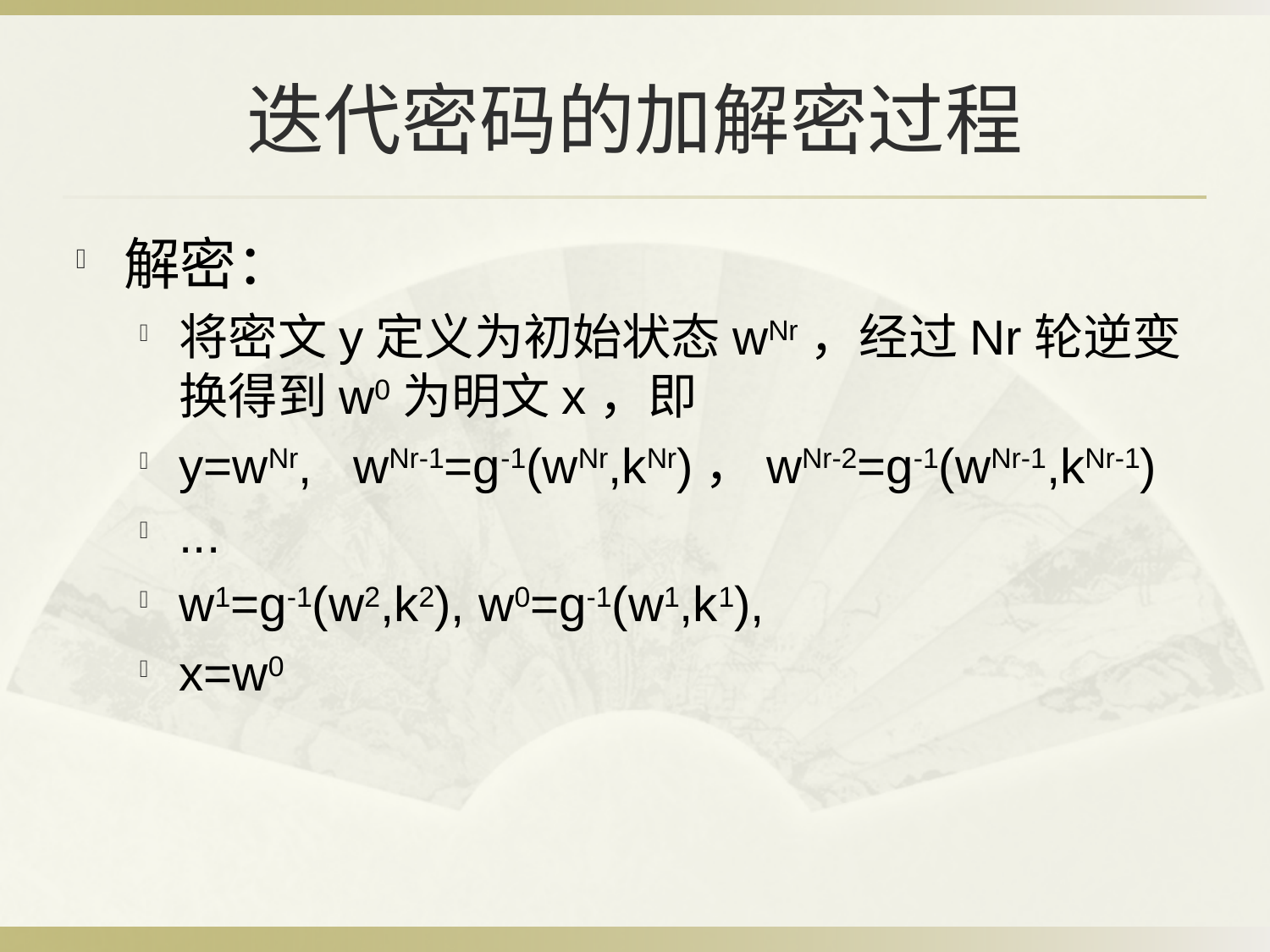

# 迭代密码的加解密过程
解密：
将密文y定义为初始状态wNr，经过Nr轮逆变换得到w0为明文x，即
y=wNr,   wNr-1=g-1(wNr,kNr)，wNr-2=g-1(wNr-1,kNr-1)
...
w1=g-1(w2,k2), w0=g-1(w1,k1),
x=w0